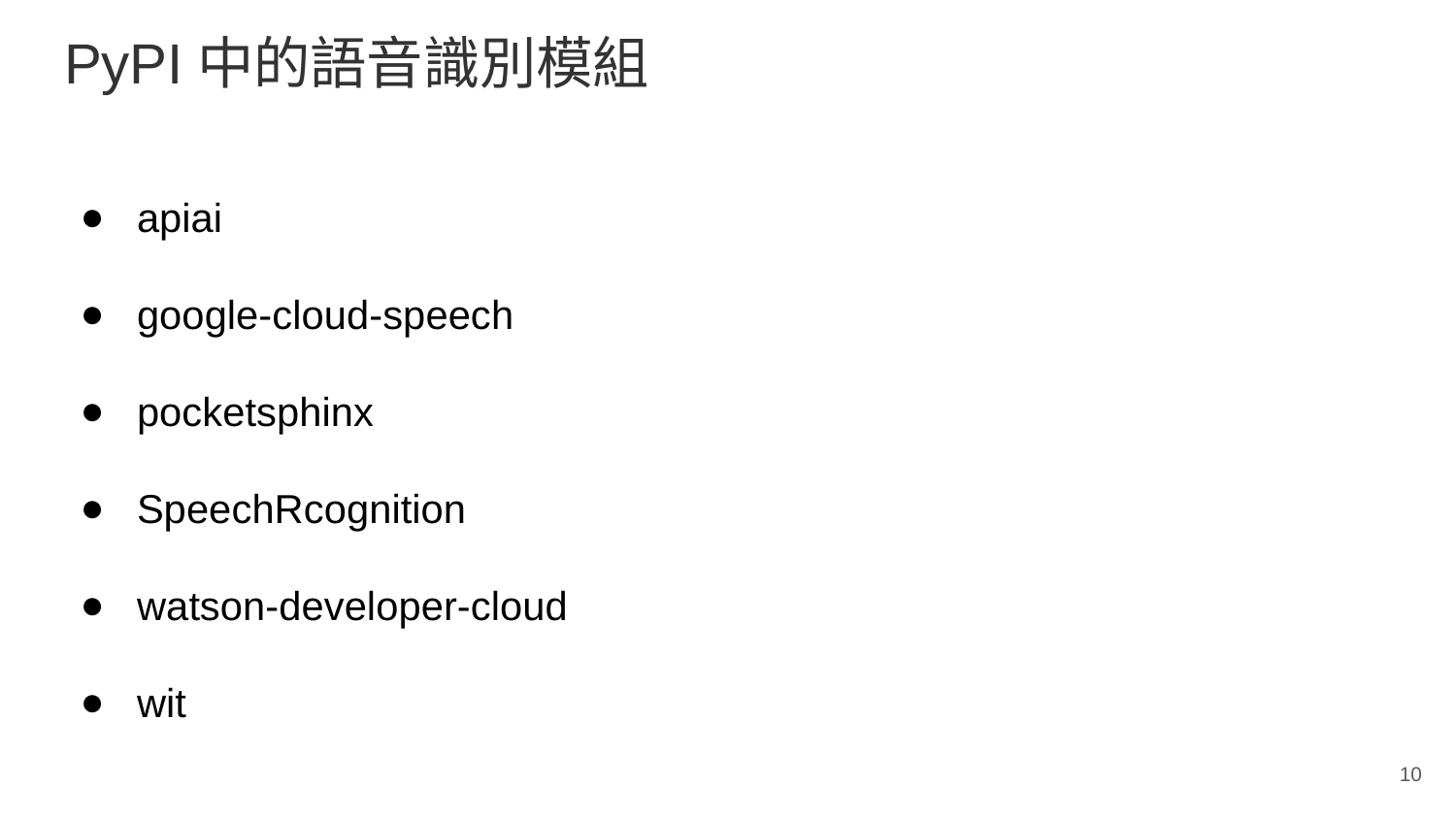

# PyPI中的語音識別模組
apiai
google-cloud-speech
pocketsphinx
SpeechRcognition
watson-developer-cloud
wit

10